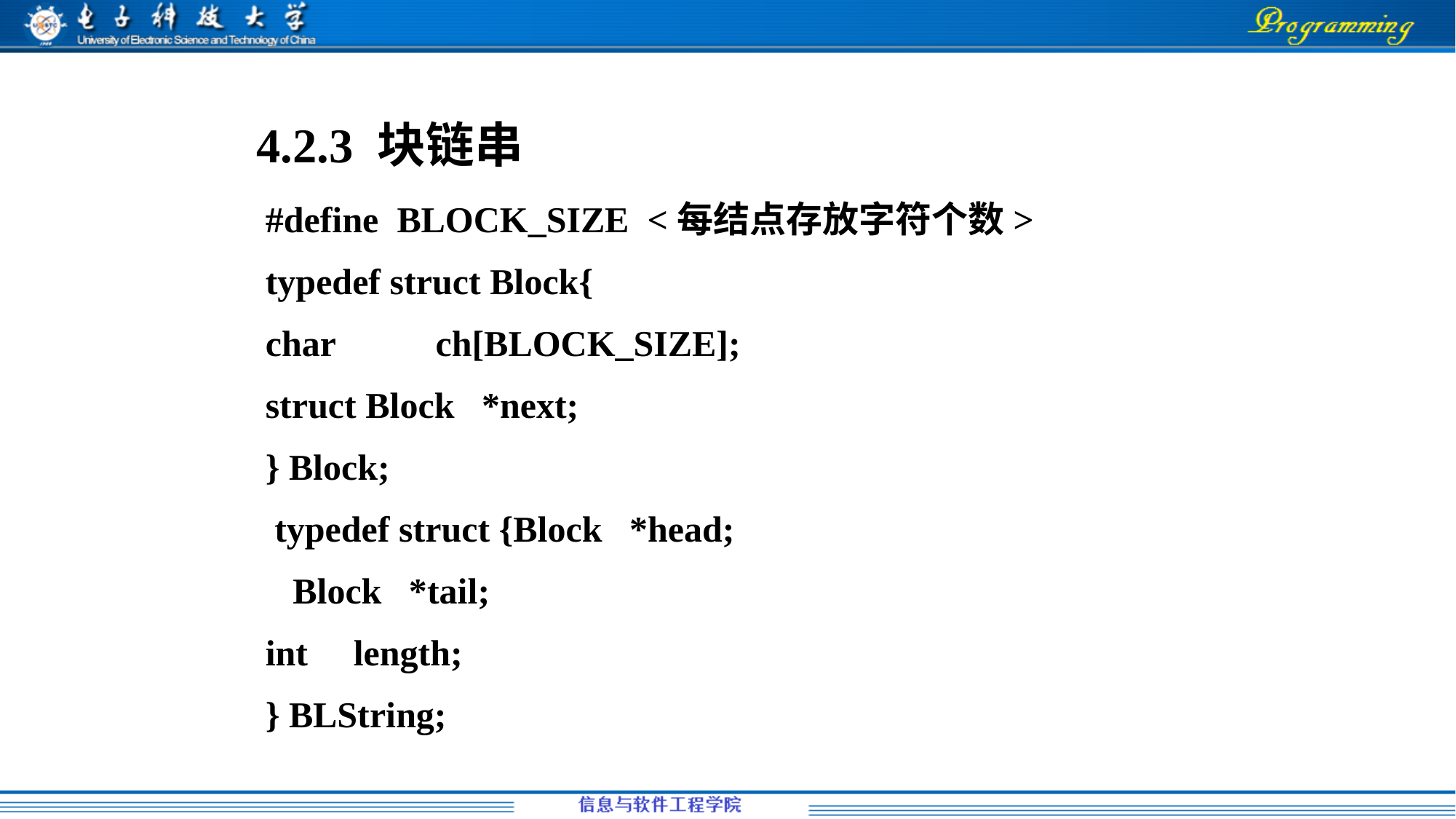

4.2.3 块链串
#define  BLOCK_SIZE  <每结点存放字符个数>
typedef struct Block{
char           ch[BLOCK_SIZE];
struct Block   *next;
} Block;
 typedef struct {Block   *head;
   Block   *tail;
int     length;
} BLString;